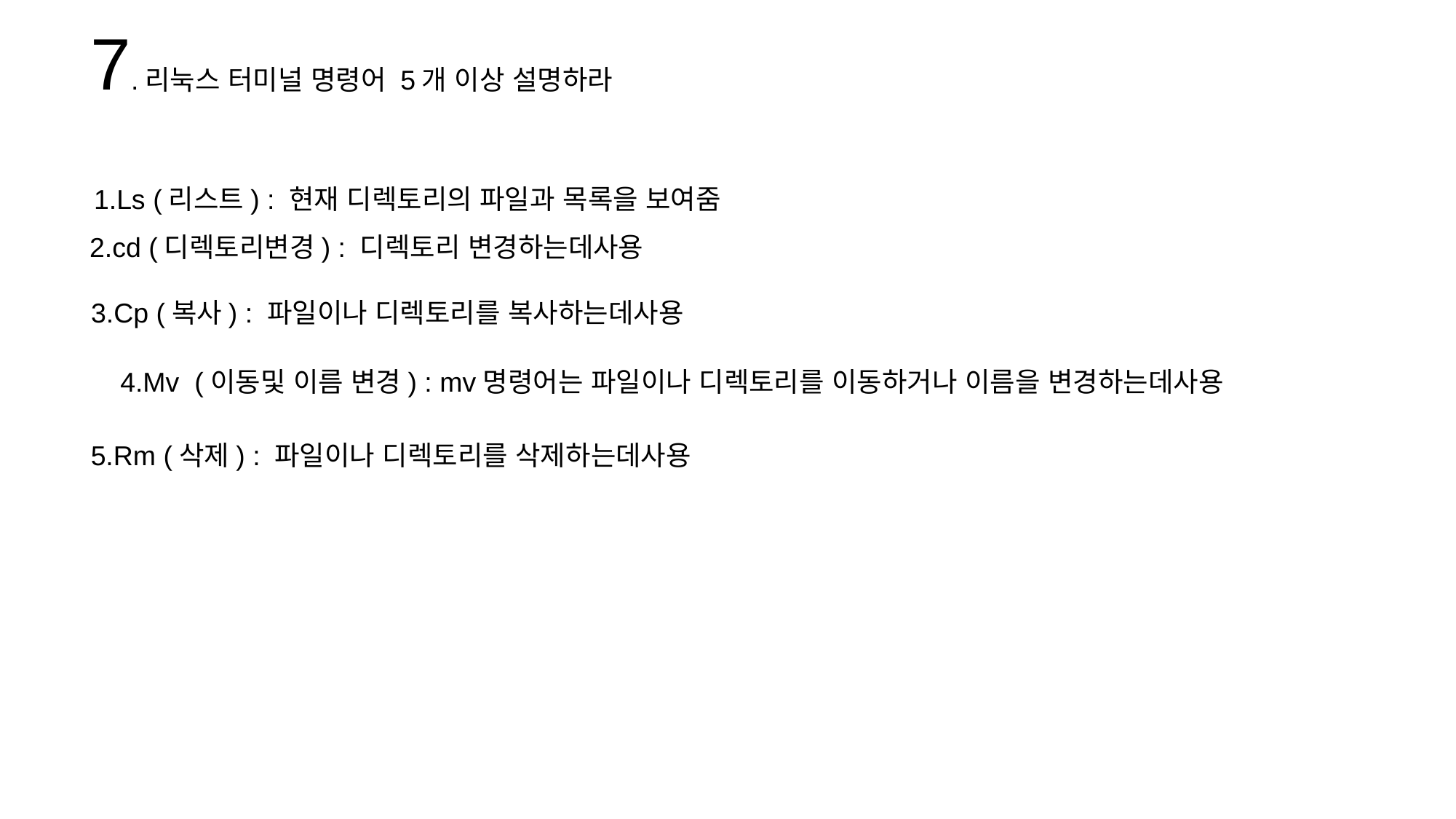

7.리눅스 터미널 명령어 5개 이상 설명하라
1.Ls (리스트) : 현재 디렉토리의 파일과 목록을 보여줌
2.cd (디렉토리변경) : 디렉토리 변경하는데사용
3.Cp (복사) : 파일이나 디렉토리를 복사하는데사용
4.Mv  (이동및 이름 변경) : mv명령어는 파일이나 디렉토리를 이동하거나 이름을 변경하는데사용
5.Rm (삭제) : 파일이나 디렉토리를 삭제하는데사용